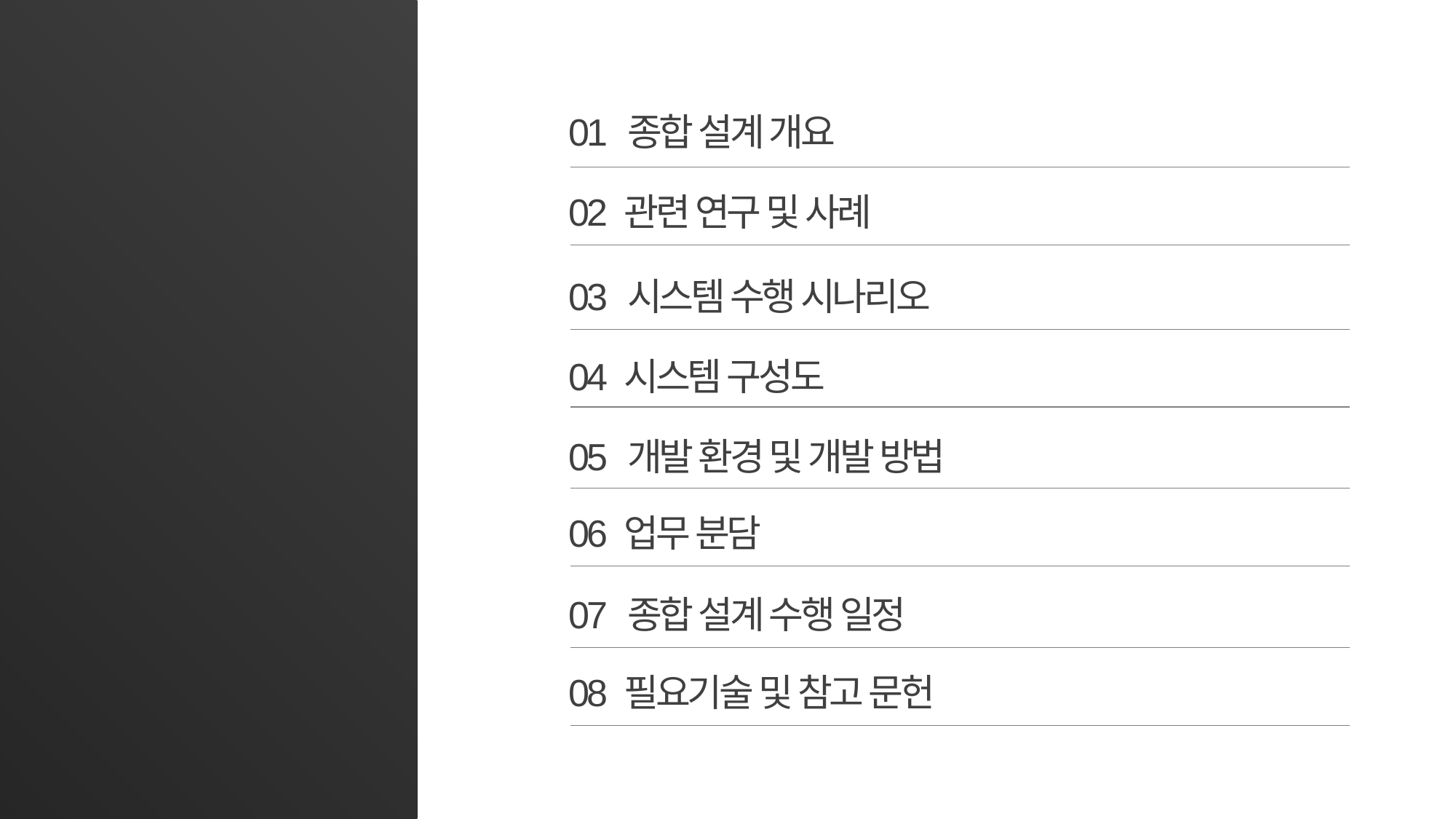

목차
01 종합 설계 개요
02 관련 연구 및 사례
수면 관리 어플리케이션
03 시스템 수행 시나리오
04 시스템 구성도
05 개발 환경 및 개발 방법
06 업무 분담
07 종합 설계 수행 일정
08 필요기술 및 참고 문헌